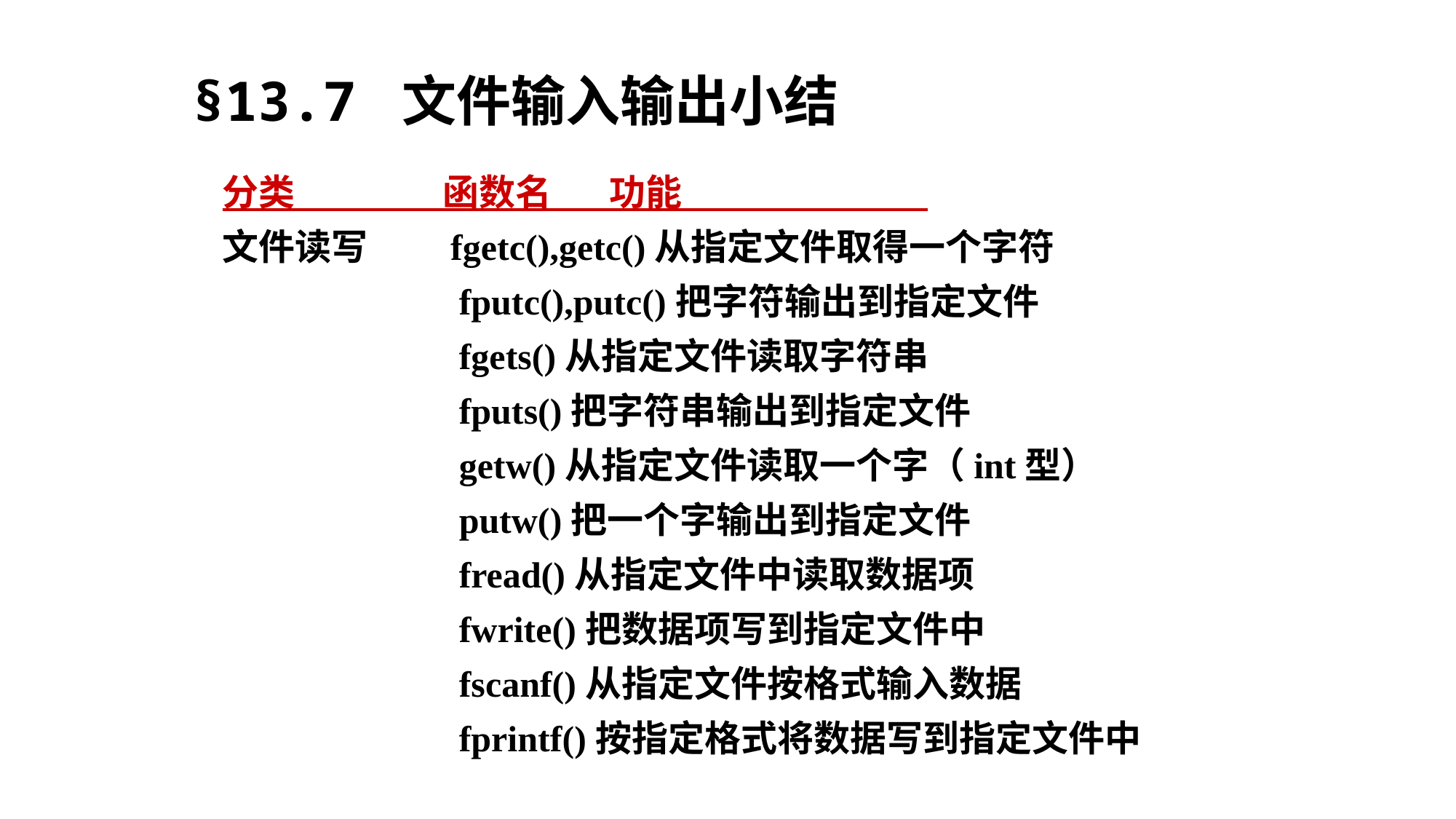

§13.7 文件输入输出小结
分类                  函数名       功能
文件读写         fgetc(),getc()从指定文件取得一个字符
                          fputc(),putc()把字符输出到指定文件
                          fgets()从指定文件读取字符串
                          fputs()把字符串输出到指定文件
                          getw()从指定文件读取一个字（int型）
                          putw()把一个字输出到指定文件
                          fread()从指定文件中读取数据项
                          fwrite()把数据项写到指定文件中
                          fscanf()从指定文件按格式输入数据
                          fprintf()按指定格式将数据写到指定文件中